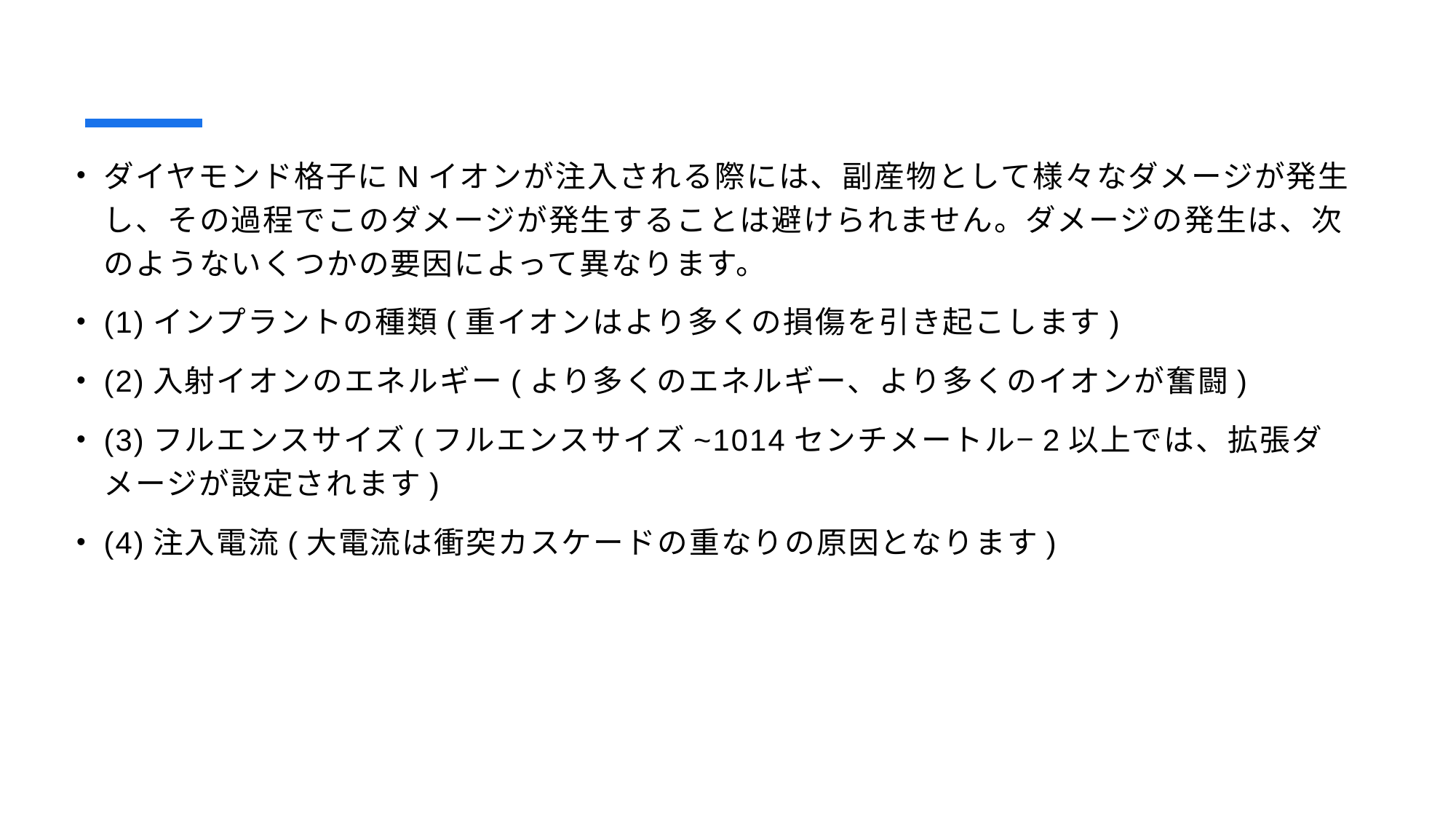

ダイヤモンド格子にNイオンが注入される際には、副産物として様々なダメージが発生し、その過程でこのダメージが発生することは避けられません。ダメージの発生は、次のようないくつかの要因によって異なります。
(1)インプラントの種類(重イオンはより多くの損傷を引き起こします)
(2)入射イオンのエネルギー(より多くのエネルギー、より多くのイオンが奮闘)
(3)フルエンスサイズ(フルエンスサイズ~1014センチメートル−2以上では、拡張ダメージが設定されます)
(4)注入電流(大電流は衝突カスケードの重なりの原因となります)